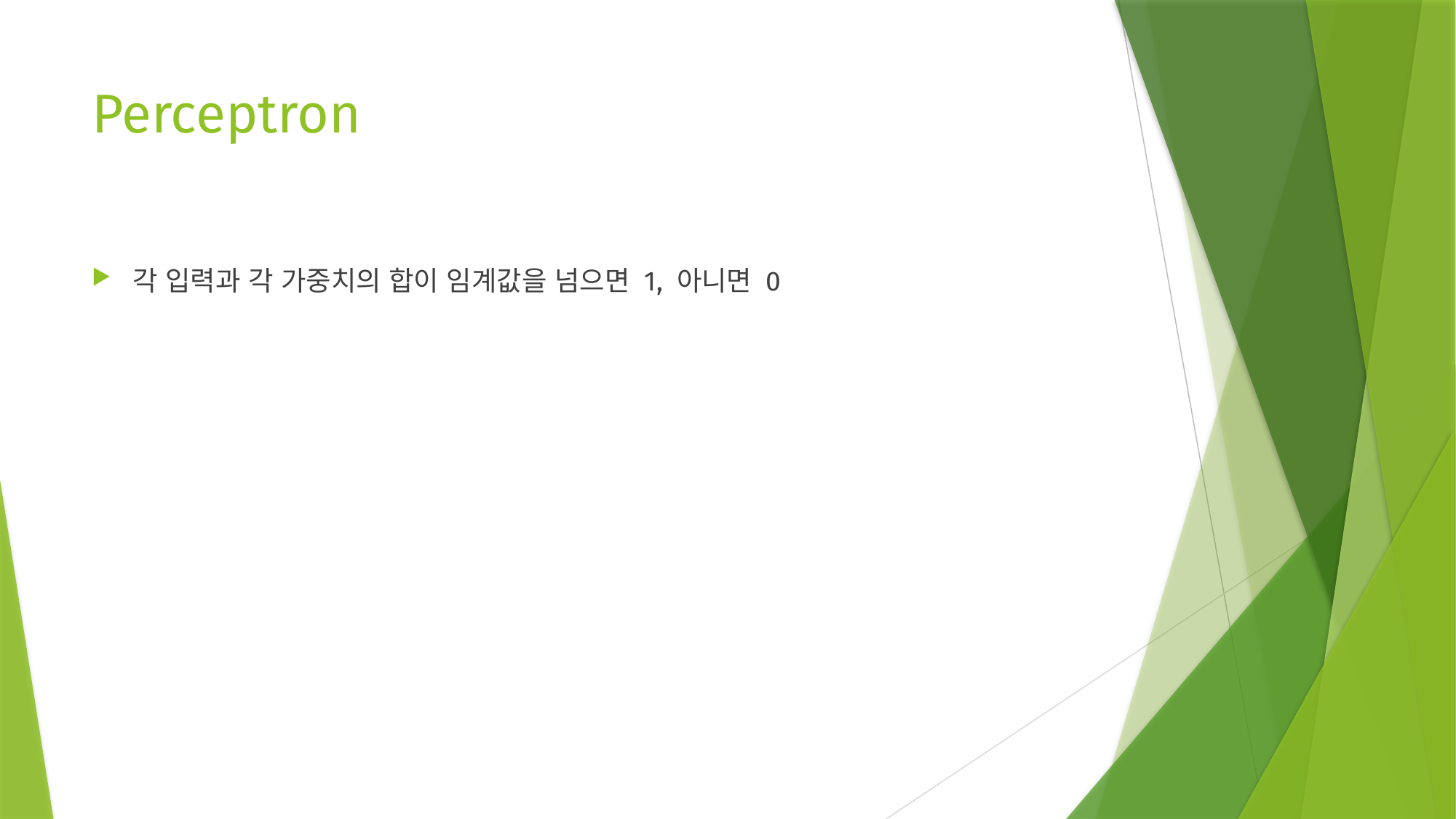

# Perceptron
각 입력과 각 가중치의 합이 임계값을 넘으면 1, 아니면 0